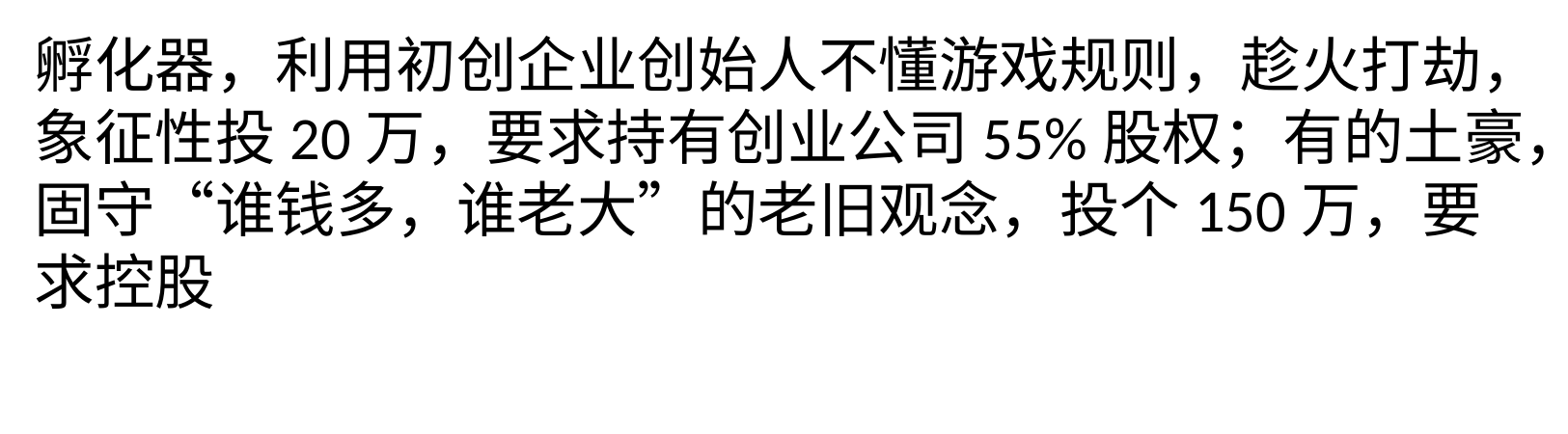

孵化器，利用初创企业创始人不懂游戏规则，趁火打劫，象征性投20万，要求持有创业公司55%股权；有的土豪，固守“谁钱多，谁老大”的老旧观念，投个150万，要求控股